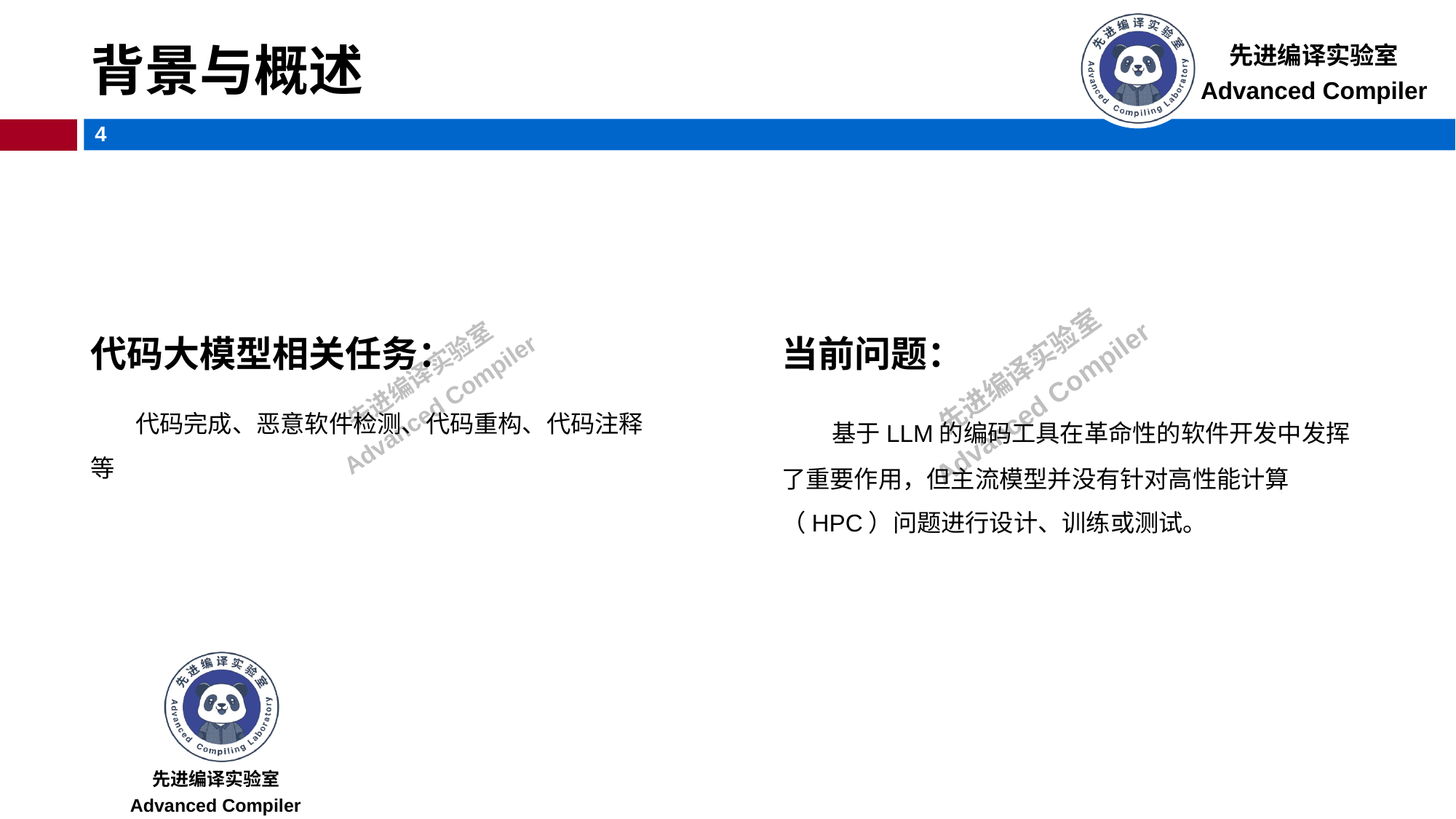

# 背景与概述
代码大模型相关任务：
       代码完成、恶意软件检测、代码重构、代码注释等
当前问题：
       基于LLM的编码工具在革命性的软件开发中发挥了重要作用，但主流模型并没有针对高性能计算（HPC）问题进行设计、训练或测试。